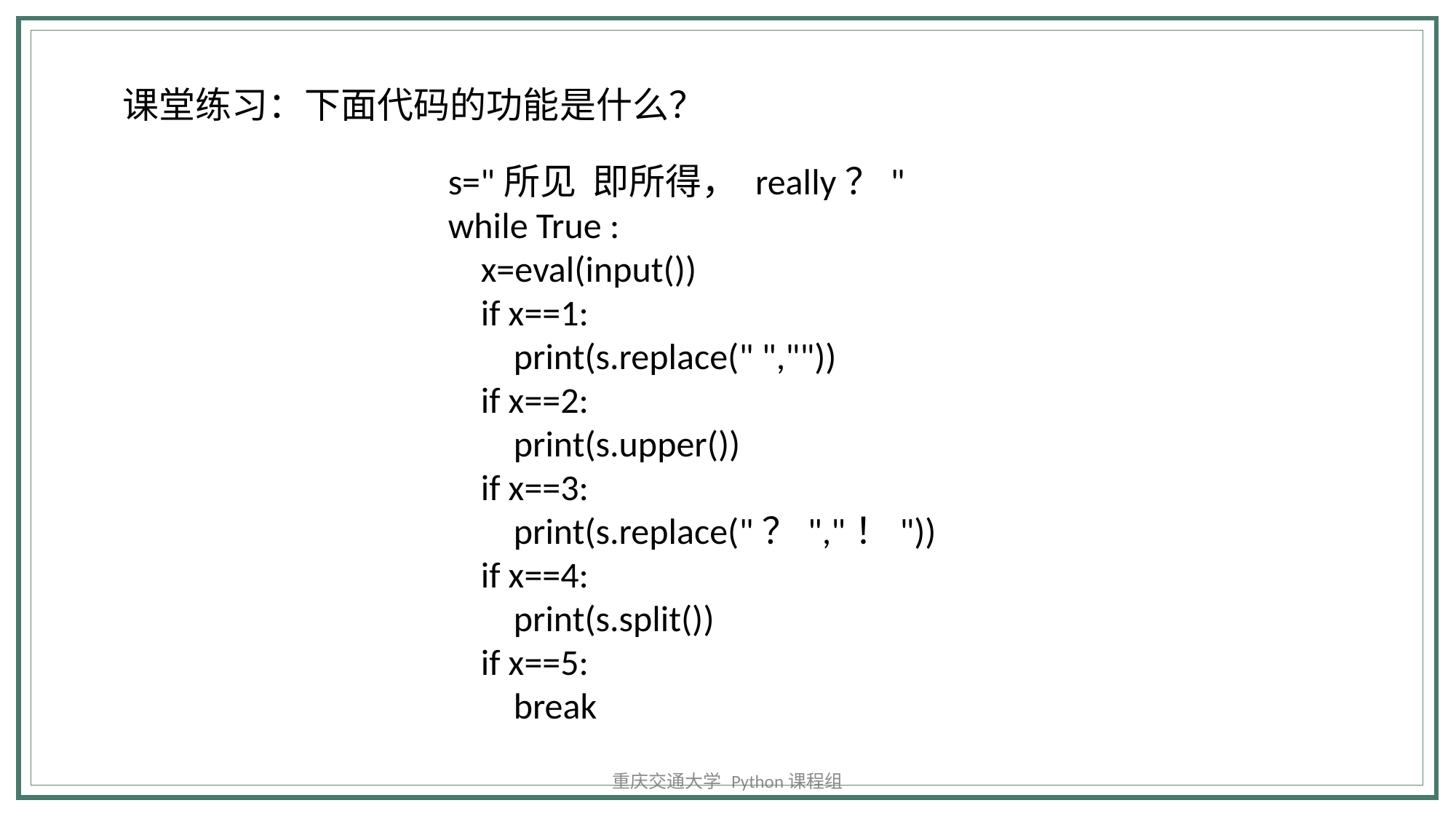

课堂练习：下面代码的功能是什么？
s="所见  即所得， really？"
while True :
    x=eval(input())
    if x==1:
        print(s.replace(" ",""))
    if x==2:
        print(s.upper())
    if x==3:
        print(s.replace("？","！"))
    if x==4:
        print(s.split())
    if x==5:
        break
重庆交通大学 Python课程组